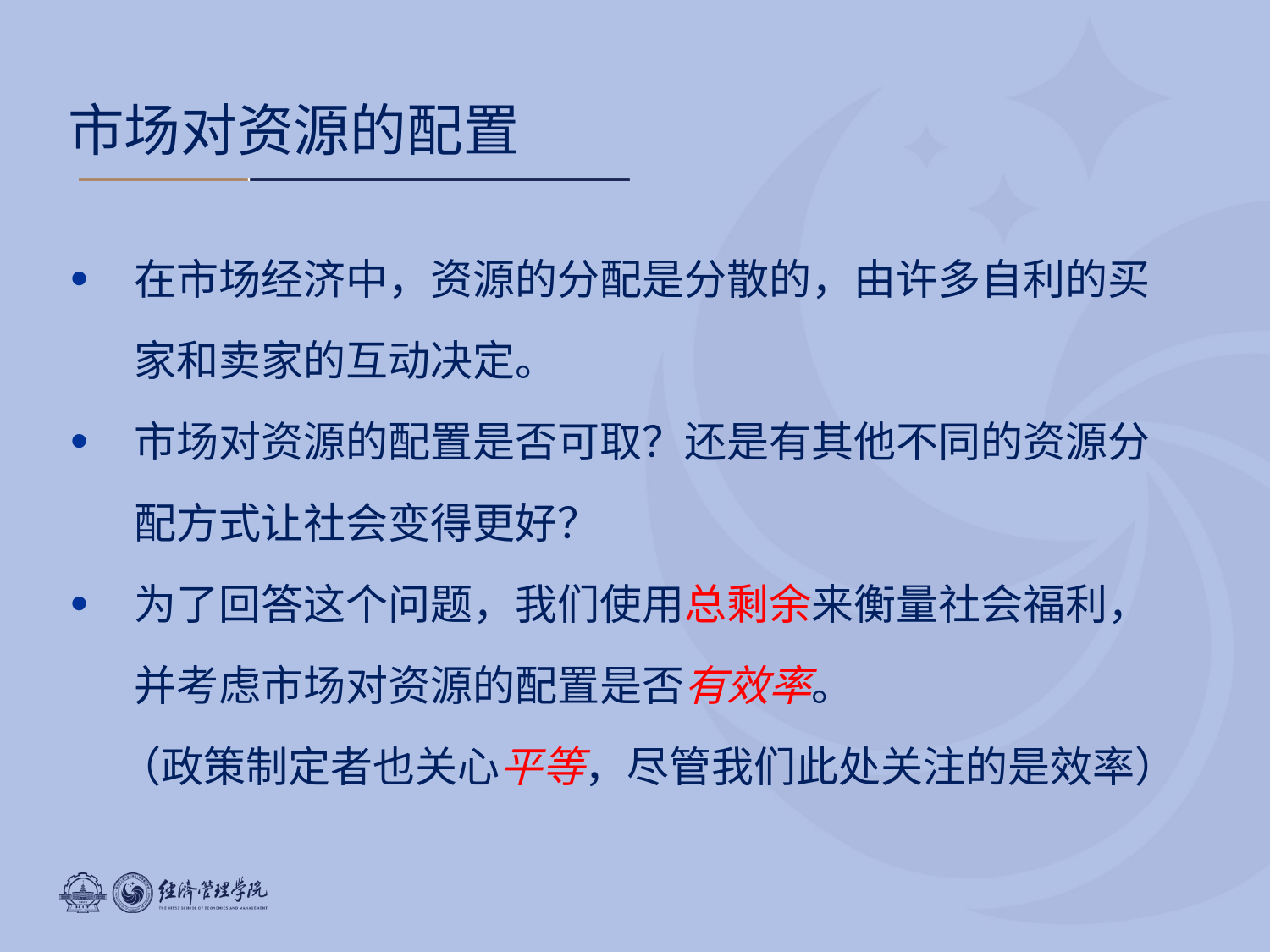

# 市场对资源的配置
在市场经济中，资源的分配是分散的，由许多自利的买家和卖家的互动决定。
市场对资源的配置是否可取？还是有其他不同的资源分配方式让社会变得更好？
为了回答这个问题，我们使用总剩余来衡量社会福利，并考虑市场对资源的配置是否有效率。
    （政策制定者也关心平等，尽管我们此处关注的是效率）